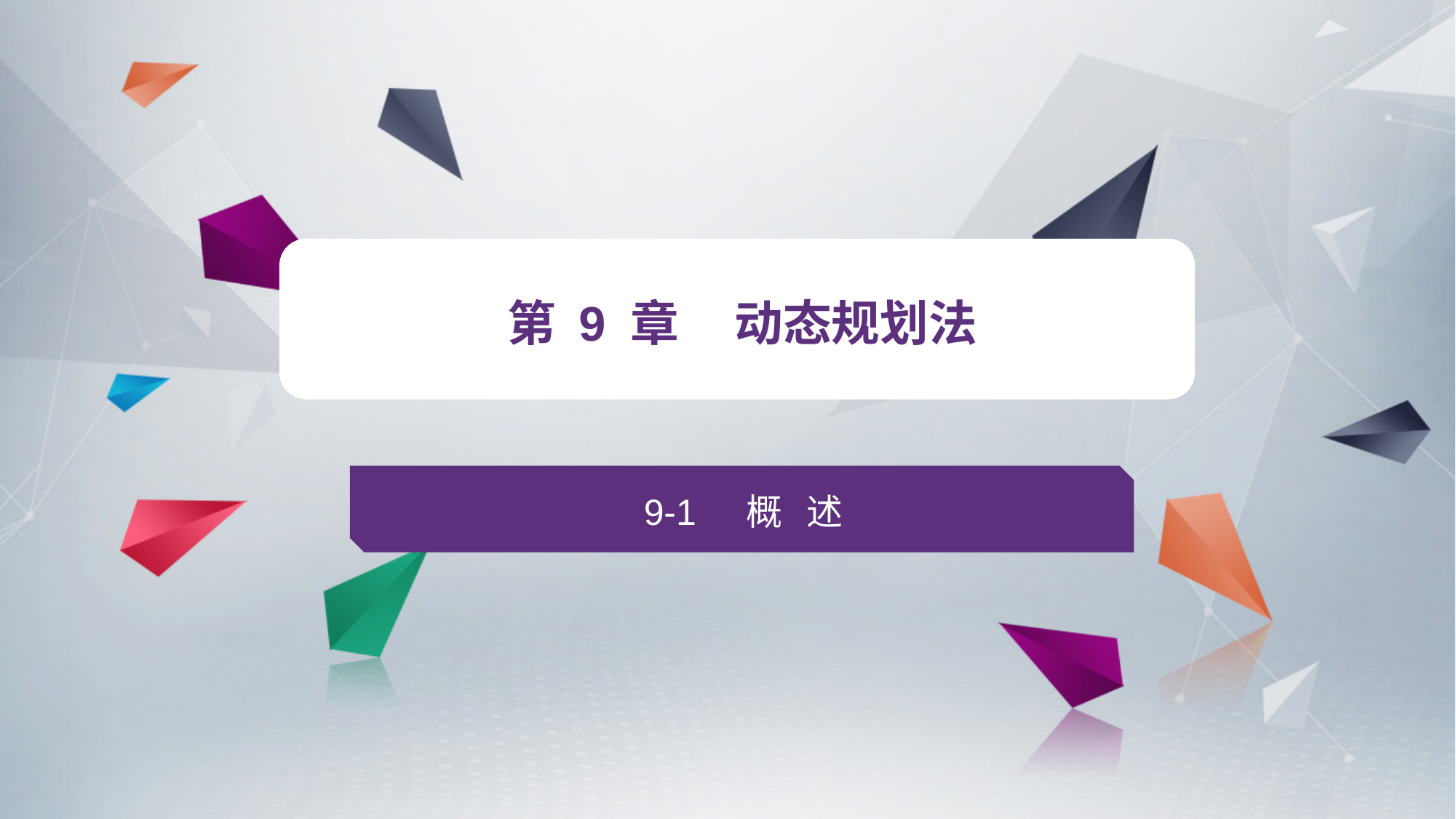

v
第 9 章     动态规划法

9-1    概   述